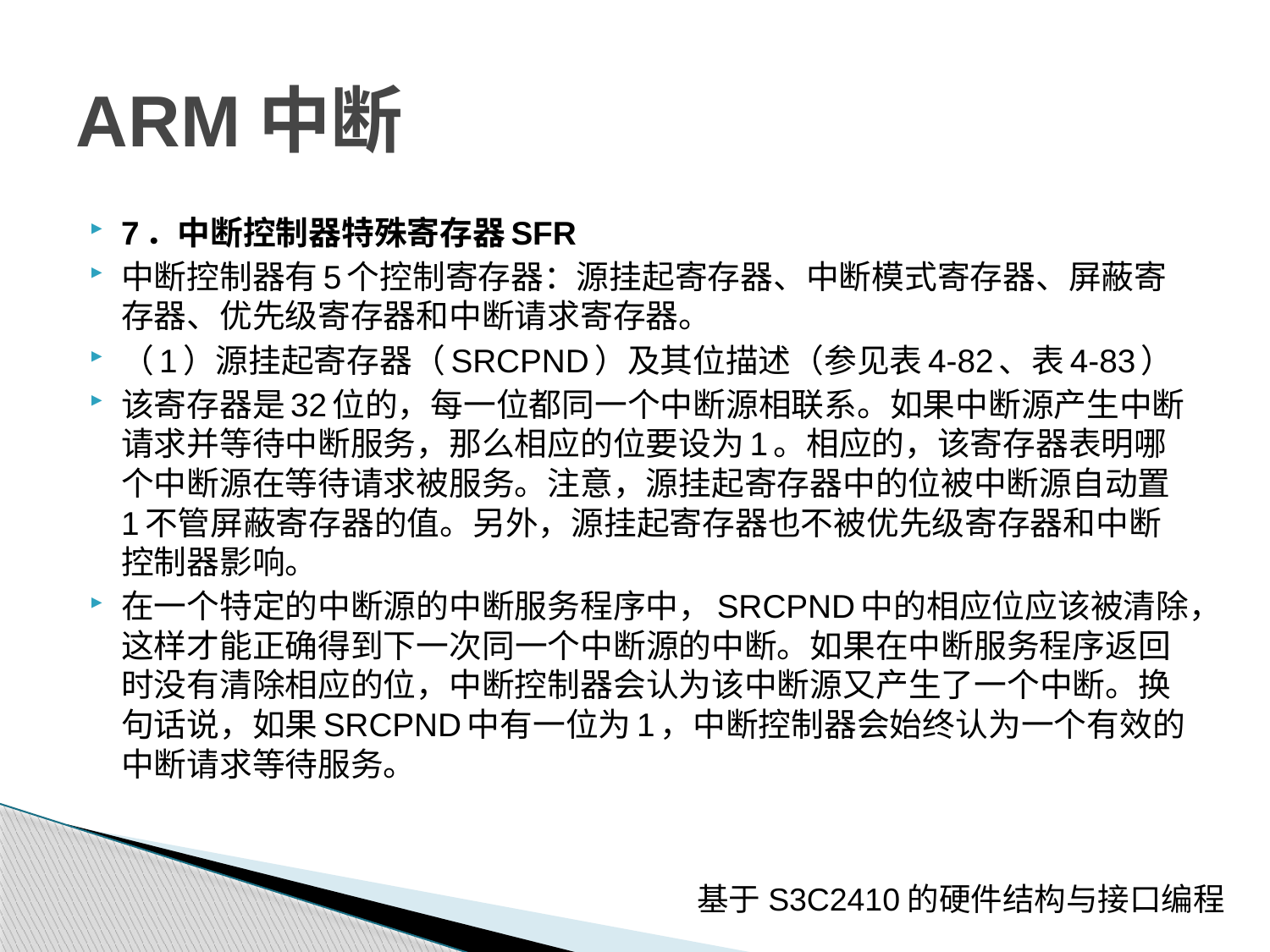

# ARM中断
7．中断控制器特殊寄存器SFR
中断控制器有5个控制寄存器：源挂起寄存器、中断模式寄存器、屏蔽寄存器、优先级寄存器和中断请求寄存器。
（1）源挂起寄存器（SRCPND）及其位描述（参见表4-82、表4-83）
该寄存器是32位的，每一位都同一个中断源相联系。如果中断源产生中断请求并等待中断服务，那么相应的位要设为1。相应的，该寄存器表明哪个中断源在等待请求被服务。注意，源挂起寄存器中的位被中断源自动置1不管屏蔽寄存器的值。另外，源挂起寄存器也不被优先级寄存器和中断控制器影响。
在一个特定的中断源的中断服务程序中，SRCPND中的相应位应该被清除，这样才能正确得到下一次同一个中断源的中断。如果在中断服务程序返回时没有清除相应的位，中断控制器会认为该中断源又产生了一个中断。换句话说，如果SRCPND中有一位为1，中断控制器会始终认为一个有效的中断请求等待服务。

基于S3C2410的硬件结构与接口编程